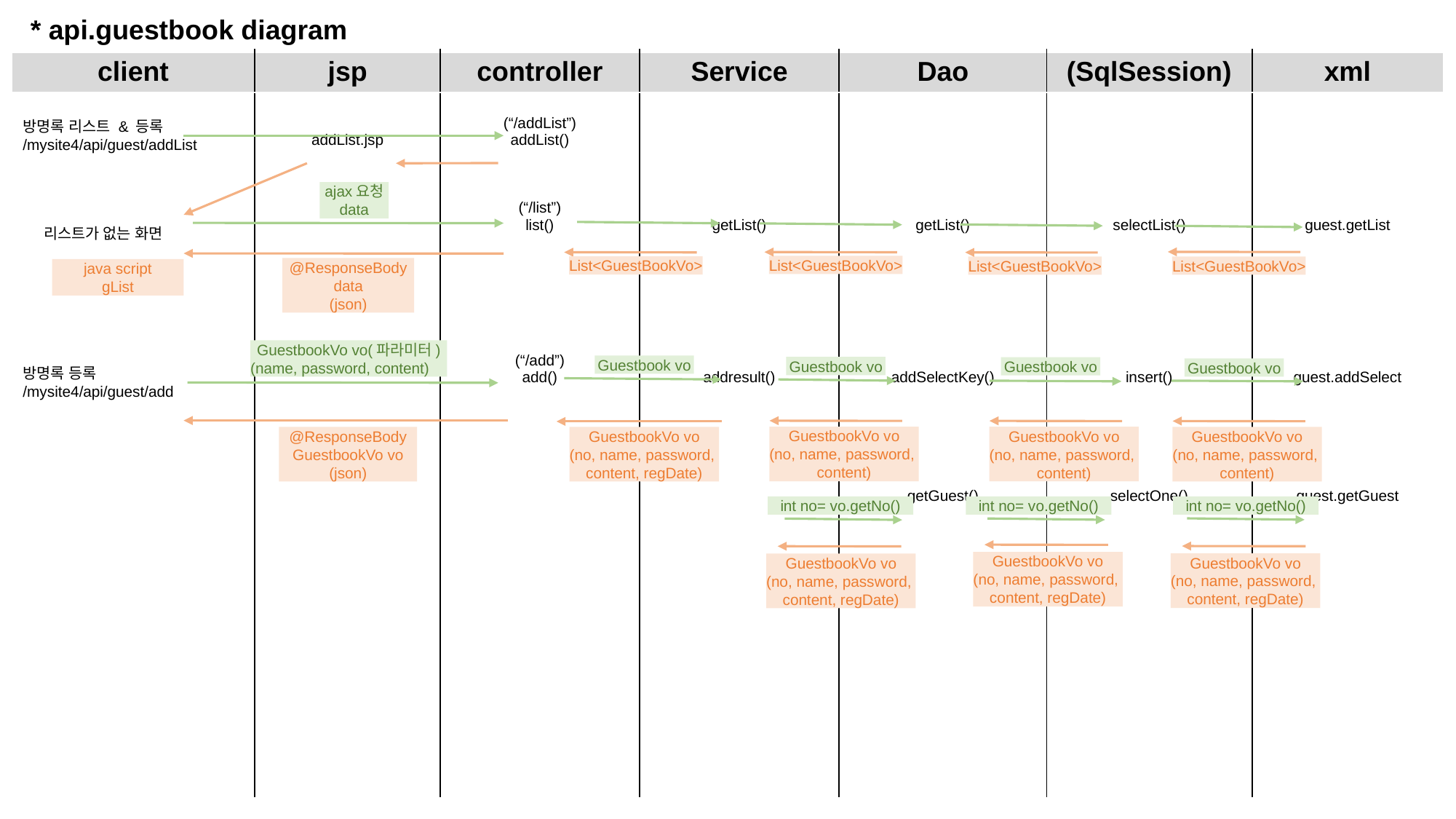

| \* api.guestbook diagram |  |  |  |  |  |  |
| --- | --- | --- | --- | --- | --- | --- |
| client | jsp | controller | Service | Dao | (SqlSession) | xml |
| 방명록 리스트 & 등록 /mysite4/api/guest/addList 리스트가 없는 화면 방명록 등록 /mysite4/api/guest/add | addList.jsp | (“/addList”) addList() (“/list”) list() (“/add”) add() | getList() addresult() | getList() addSelectKey() getGuest() | selectList() insert() selectOne() | guest.getList guest.addSelect guest.getGuest |
ajax요청
data
List<GuestBookVo>
List<GuestBookVo>
List<GuestBookVo>
List<GuestBookVo>
@ResponseBody
data
(json)
java script
gList
GuestbookVo vo(파라미터)
(name, password, content)
Guestbook vo
Guestbook vo
Guestbook vo
Guestbook vo
GuestbookVo vo
(no, name, password,
content)
GuestbookVo vo
(no, name, password,
content)
@ResponseBody
GuestbookVo vo
(json)
GuestbookVo vo
(no, name, password,
content, regDate)
GuestbookVo vo
(no, name, password,
content)
int no= vo.getNo()
int no= vo.getNo()
int no= vo.getNo()
GuestbookVo vo
(no, name, password,
content, regDate)
GuestbookVo vo
(no, name, password,
content, regDate)
GuestbookVo vo
(no, name, password,
content, regDate)